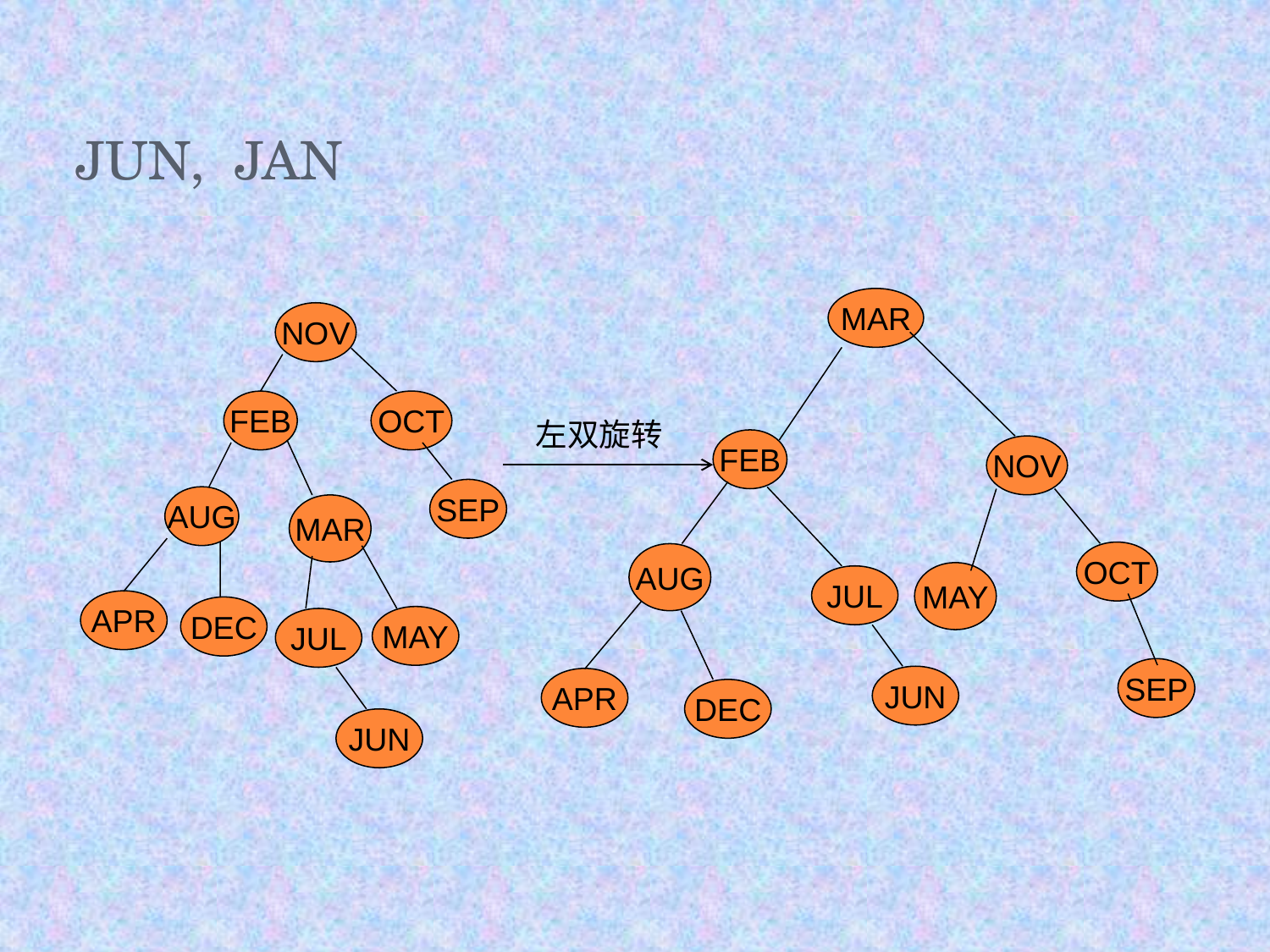

# JUN,  JAN
MAR

FEB
NOV

OCT

SEP
NOV

FEB
OCT

SEP
AUG
左双旋转

MAR

AUG

MAY
JUL
APR
DEC

MAY
JUL

JUN

APR
DEC
JUN